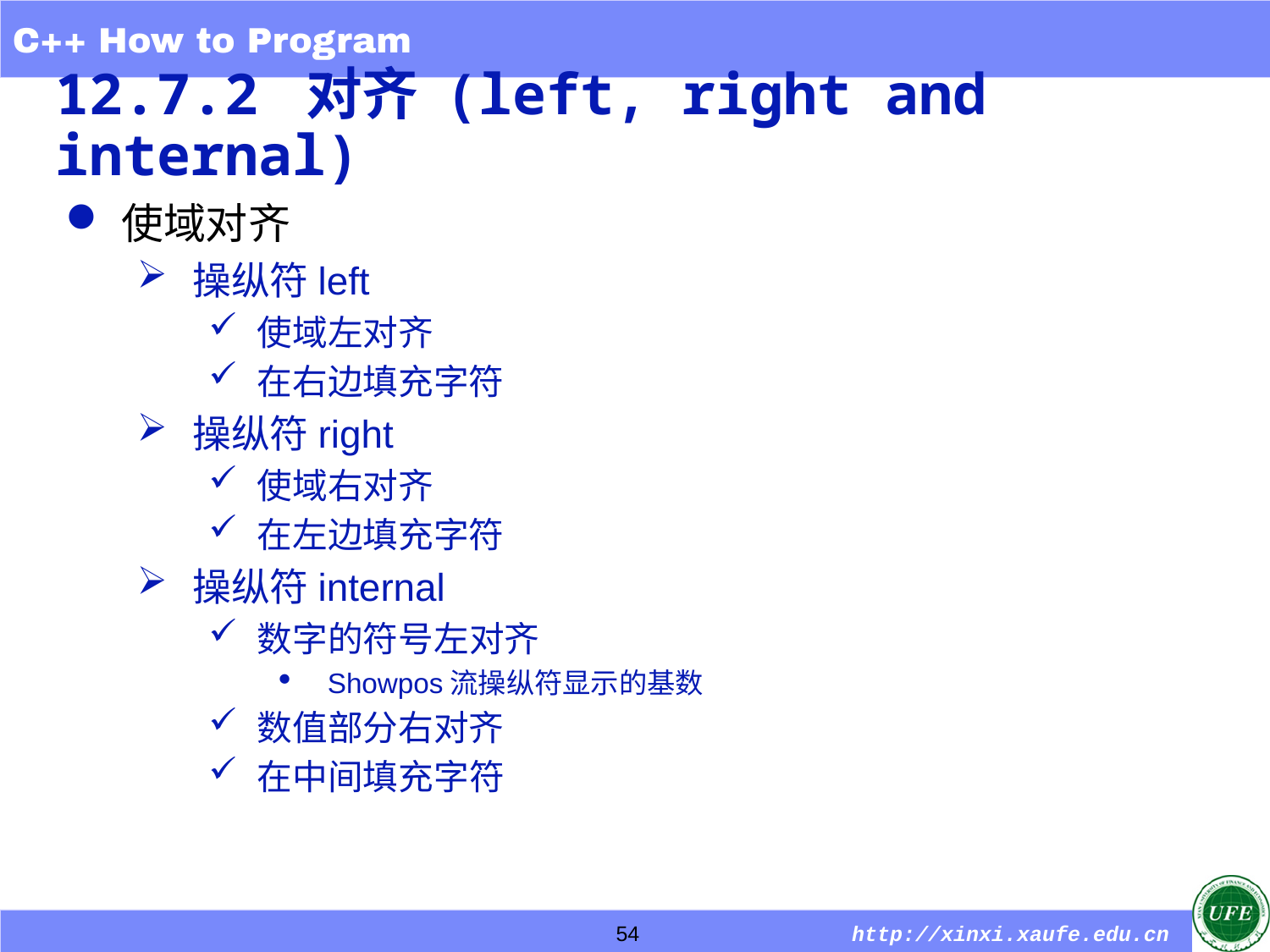

# 12.7.2 对齐 (left, right and internal)
使域对齐
操纵符left
使域左对齐
在右边填充字符
操纵符right
使域右对齐
在左边填充字符
操纵符internal
数字的符号左对齐
Showpos流操纵符显示的基数
数值部分右对齐
在中间填充字符
54